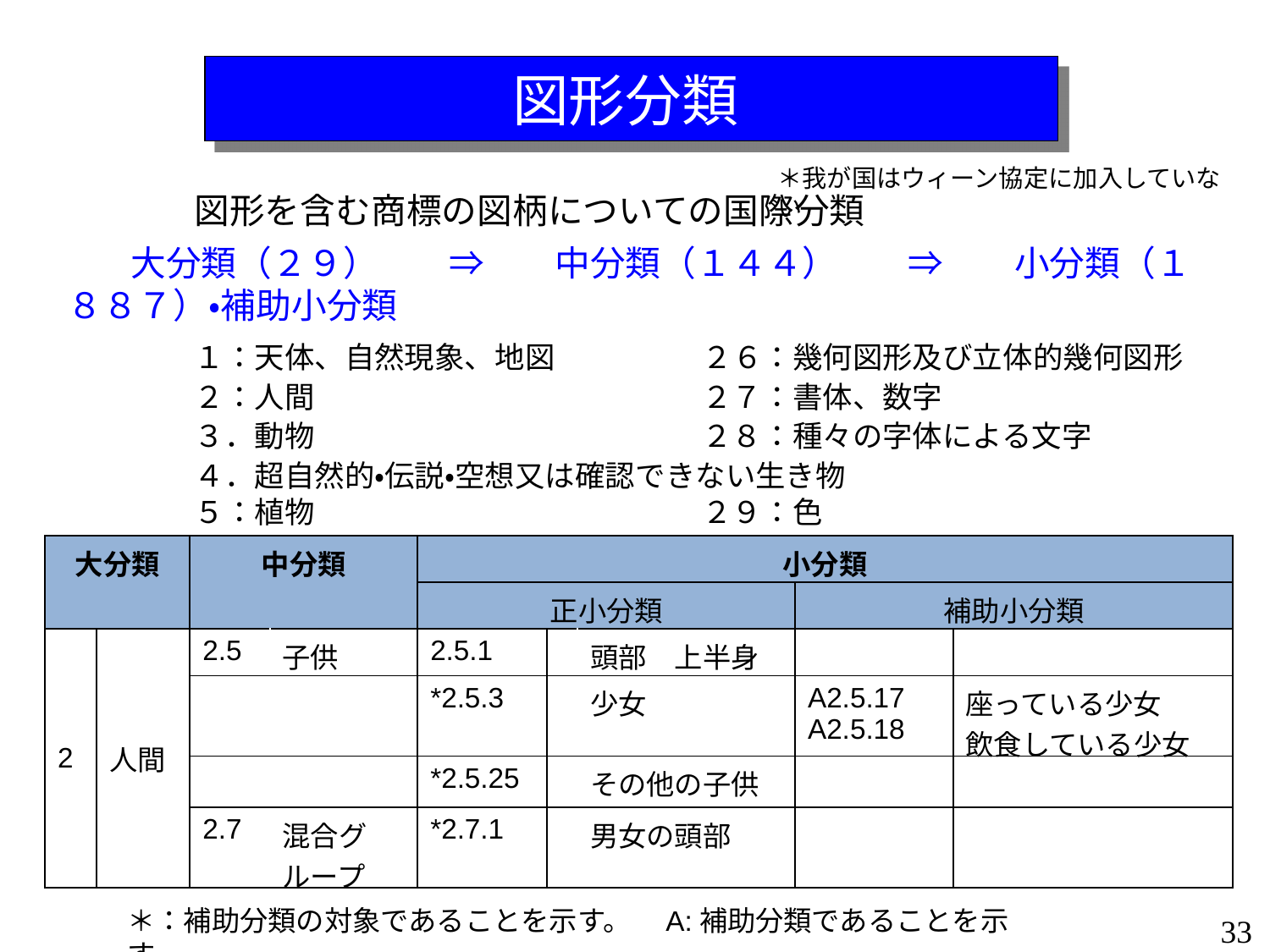

図形分類
＊我が国はウィーン協定に加入していない
　　　　図形を含む商標の図柄についての国際分類
　　大分類（２９）　　⇒　　中分類（１４４）　　⇒　　小分類（１８８７）・補助小分類
	１：天体、自然現象、地図		２６：幾何図形及び立体的幾何図形
	２：人間				２７：書体、数字
	３．動物				２８：種々の字体による文字
	４．超自然的・伝説・空想又は確認できない生き物
	５：植物				２９：色
	　・・・・・
| 大分類 |  | 中分類 |  | 小分類 |  |  |  |  |
| --- | --- | --- | --- | --- | --- | --- | --- | --- |
|  |  |  |  | 正小分類 |  |  | 補助小分類 |  |
| 2 | 人間 | 2.5 | 子供 | 2.5.1 |  | 頭部　上半身 |  |  |
|  |  |  |  | \*2.5.3 |  | 少女 | A2.5.17 A2.5.18 | 座っている少女 飲食している少女 |
|  |  |  |  | \*2.5.25 |  | その他の子供 |  |  |
|  |  | 2.7 | 混合グループ | \*2.7.1 |  | 男女の頭部 |  |  |
＊：補助分類の対象であることを示す。　A:補助分類であることを示す。
33